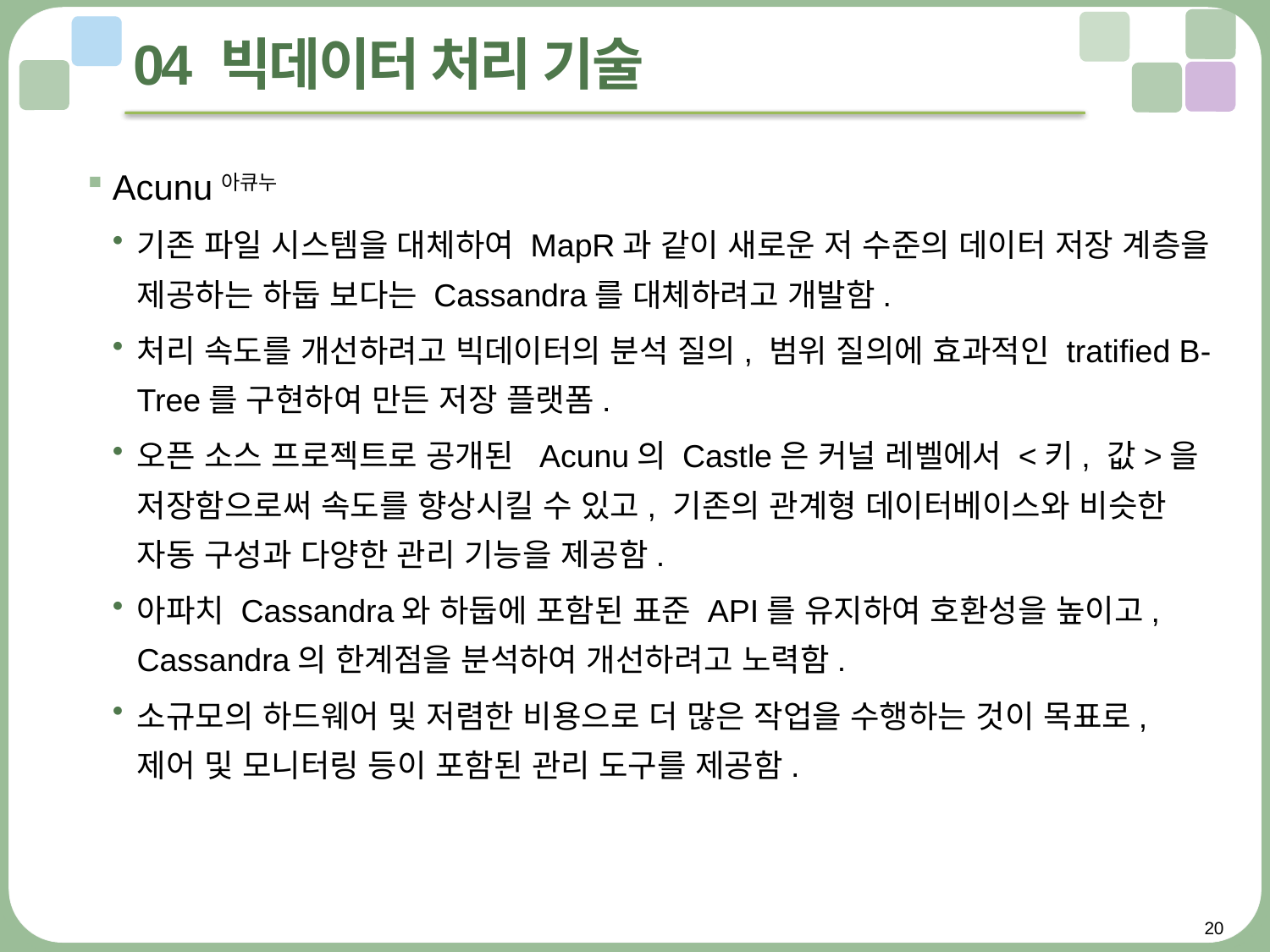

# 04 빅데이터 처리 기술
Acunu아큐누
기존 파일 시스템을 대체하여 MapR과 같이 새로운 저 수준의 데이터 저장 계층을 제공하는 하둡 보다는 Cassandra를 대체하려고 개발함.
처리 속도를 개선하려고 빅데이터의 분석 질의, 범위 질의에 효과적인 tratified B-Tree를 구현하여 만든 저장 플랫폼.
오픈 소스 프로젝트로 공개된  Acunu의 Castle은 커널 레벨에서 <키, 값>을 저장함으로써 속도를 향상시킬 수 있고, 기존의 관계형 데이터베이스와 비슷한 자동 구성과 다양한 관리 기능을 제공함.
아파치 Cassandra와 하둡에 포함된 표준 API를 유지하여 호환성을 높이고, Cassandra의 한계점을 분석하여 개선하려고 노력함.
소규모의 하드웨어 및 저렴한 비용으로 더 많은 작업을 수행하는 것이 목표로, 제어 및 모니터링 등이 포함된 관리 도구를 제공함.